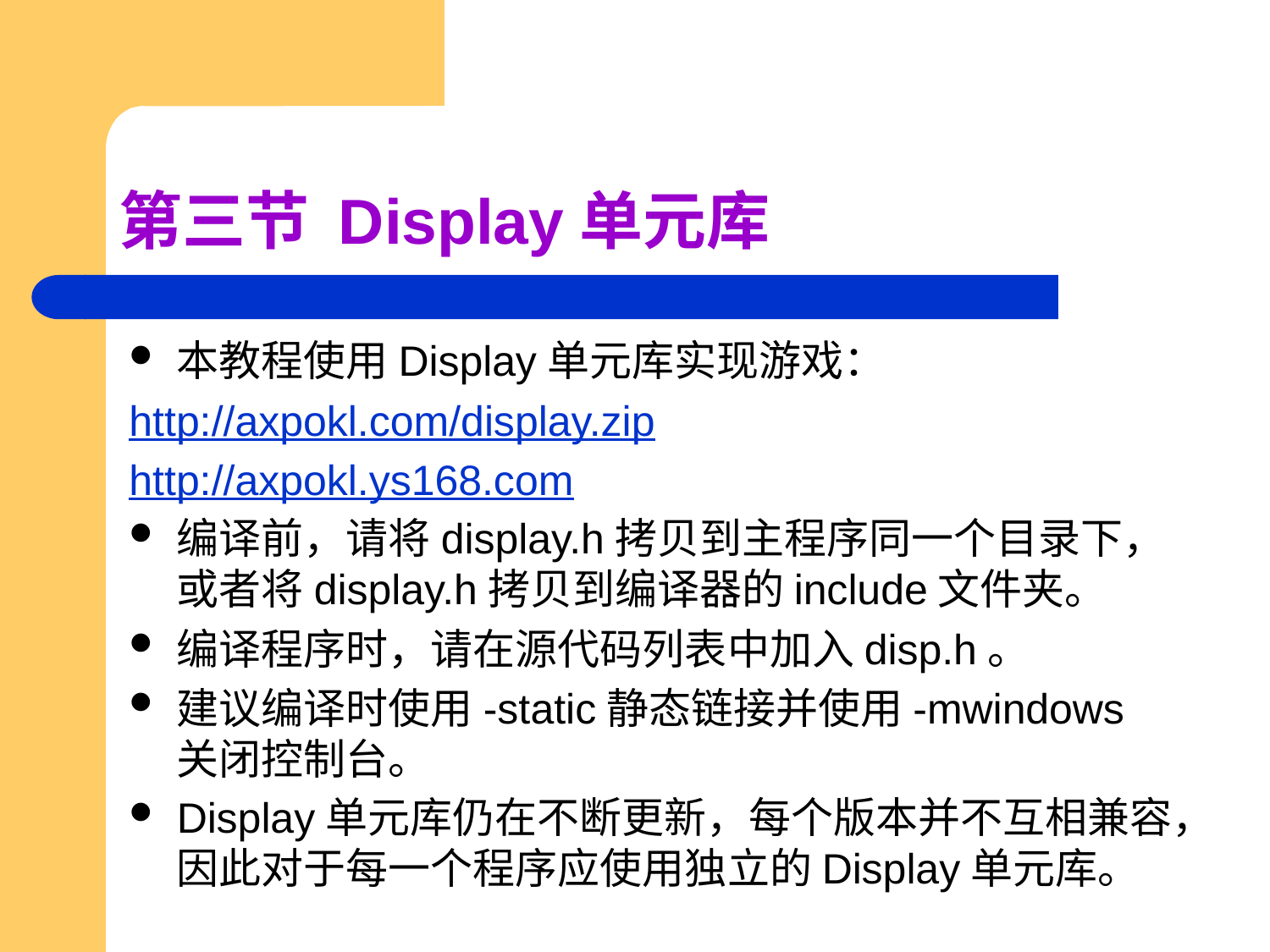

# 第三节 Display单元库
本教程使用Display单元库实现游戏：
http://axpokl.com/display.zip
http://axpokl.ys168.com
编译前，请将display.h拷贝到主程序同一个目录下，或者将display.h拷贝到编译器的include文件夹。
编译程序时，请在源代码列表中加入disp.h。
建议编译时使用-static静态链接并使用-mwindows关闭控制台。
Display单元库仍在不断更新，每个版本并不互相兼容，因此对于每一个程序应使用独立的Display单元库。